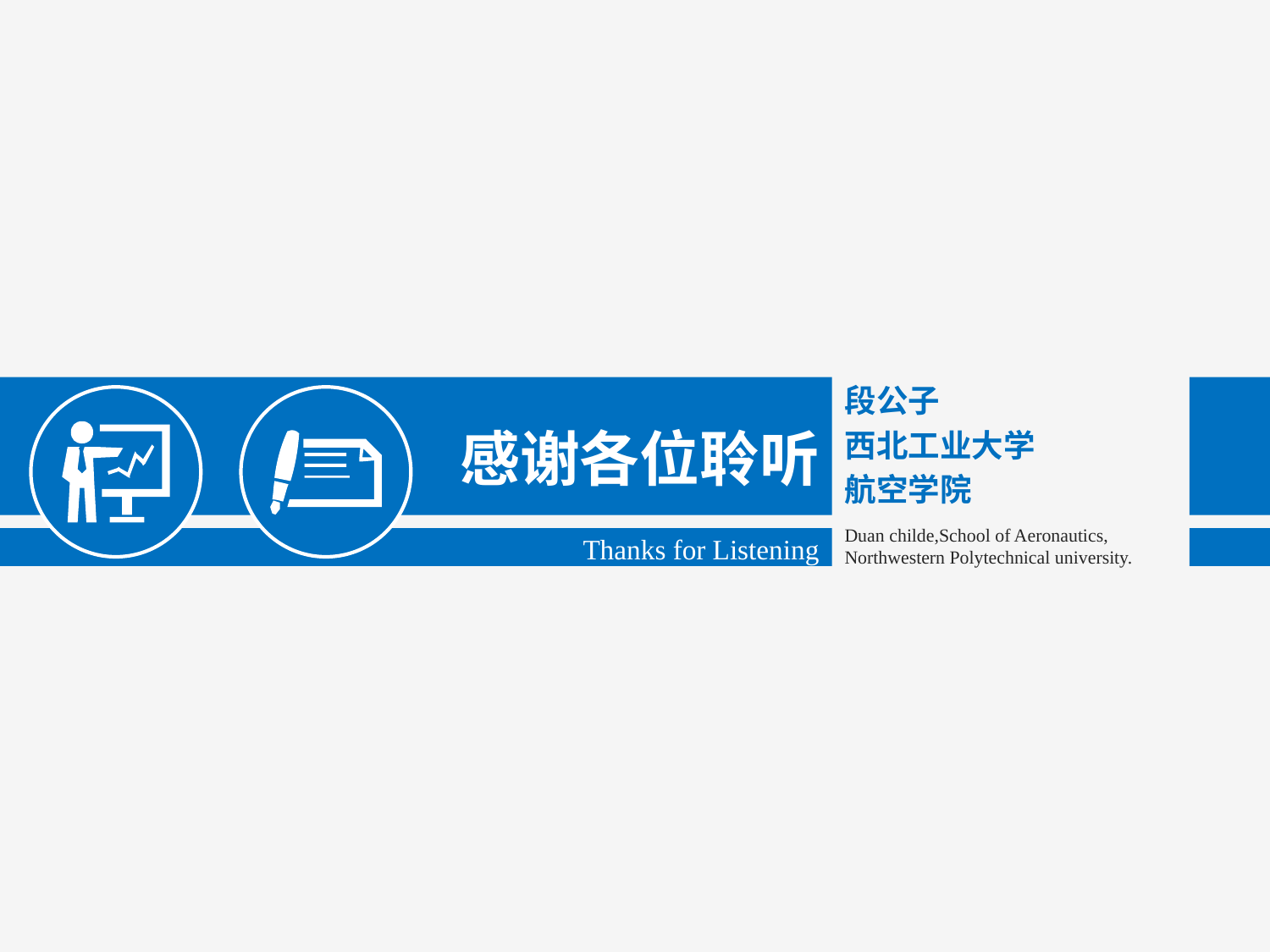

段公子

感谢各位聆听
Thanks for Listening

西北工业大学
航空学院
Duan childe,School of Aeronautics,
Northwestern Polytechnical university.